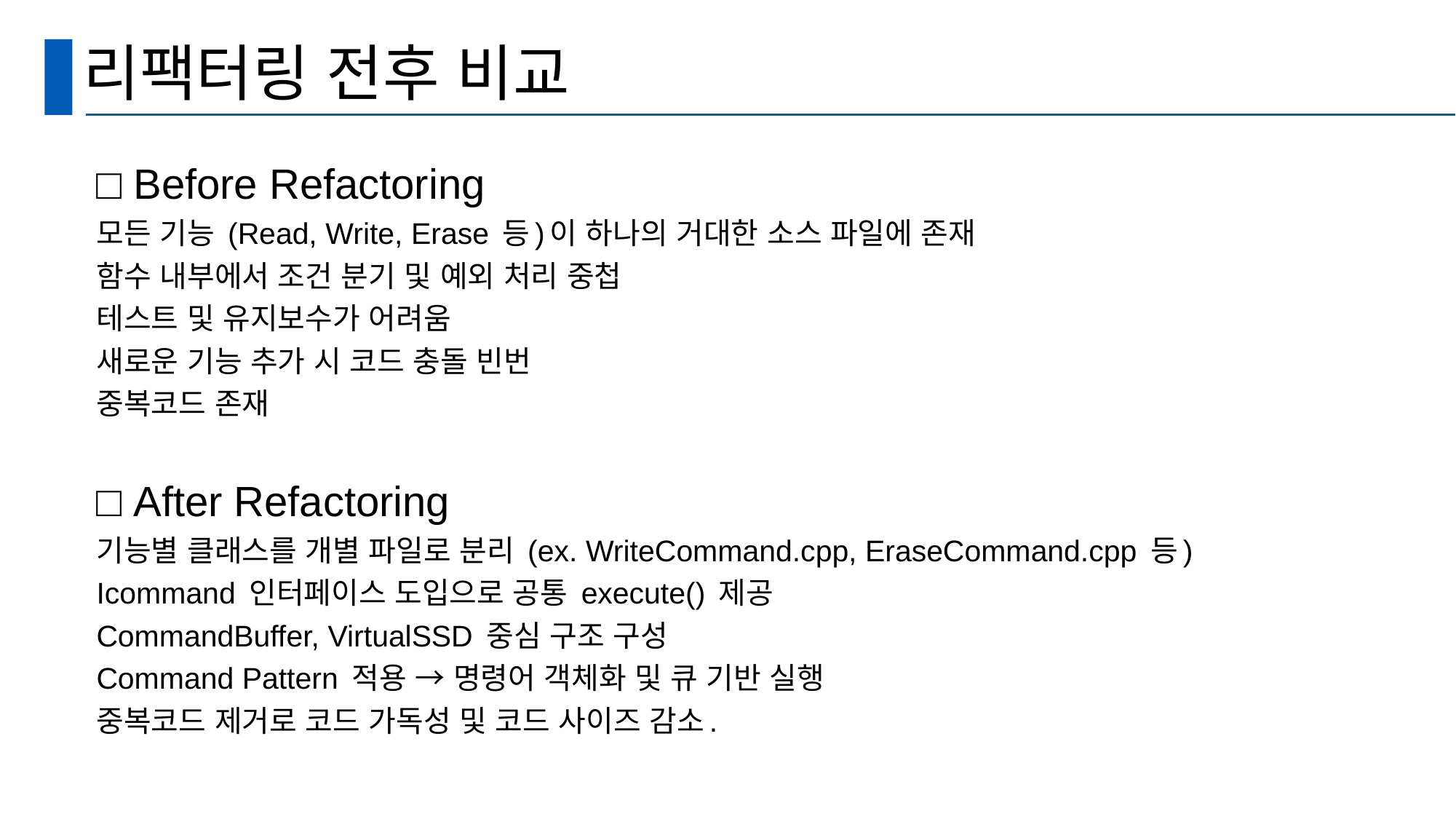

# 리팩터링 전후 비교
□ Before Refactoring
모든 기능 (Read, Write, Erase 등)이 하나의 거대한 소스 파일에 존재
함수 내부에서 조건 분기 및 예외 처리 중첩
테스트 및 유지보수가 어려움
새로운 기능 추가 시 코드 충돌 빈번
중복코드 존재

□ After Refactoring
기능별 클래스를 개별 파일로 분리 (ex. WriteCommand.cpp, EraseCommand.cpp 등)
Icommand 인터페이스 도입으로 공통 execute() 제공
CommandBuffer, VirtualSSD 중심 구조 구성
Command Pattern 적용 → 명령어 객체화 및 큐 기반 실행
중복코드 제거로 코드 가독성 및 코드 사이즈 감소.